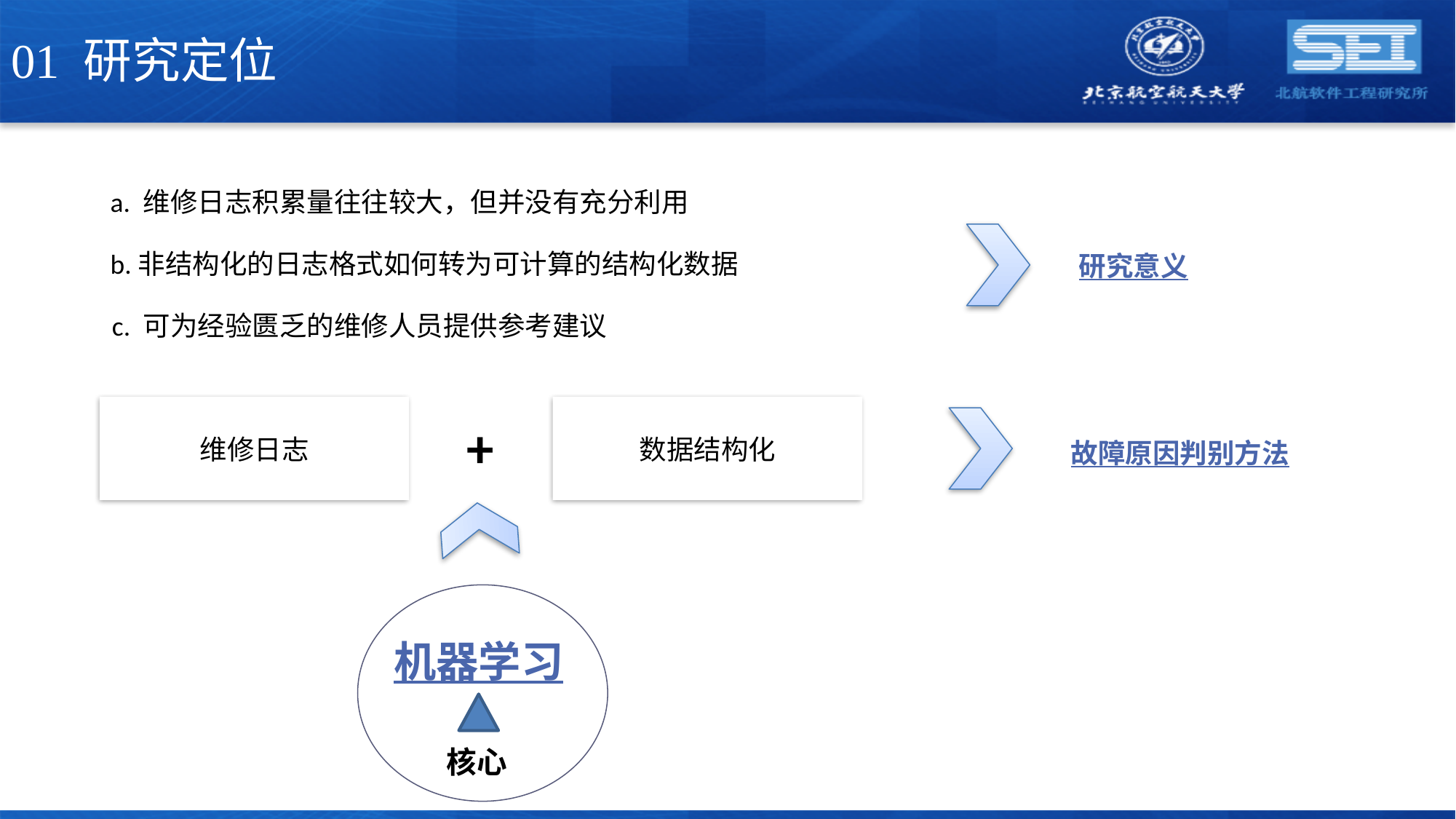

01 研究定位
a. 维修日志积累量往往较大，但并没有充分利用

b.非结构化的日志格式如何转为可计算的结构化数据
研究意义
c. 可为经验匮乏的维修人员提供参考建议
维修日志
数据结构化
+

故障原因判别方法

机器学习

核心